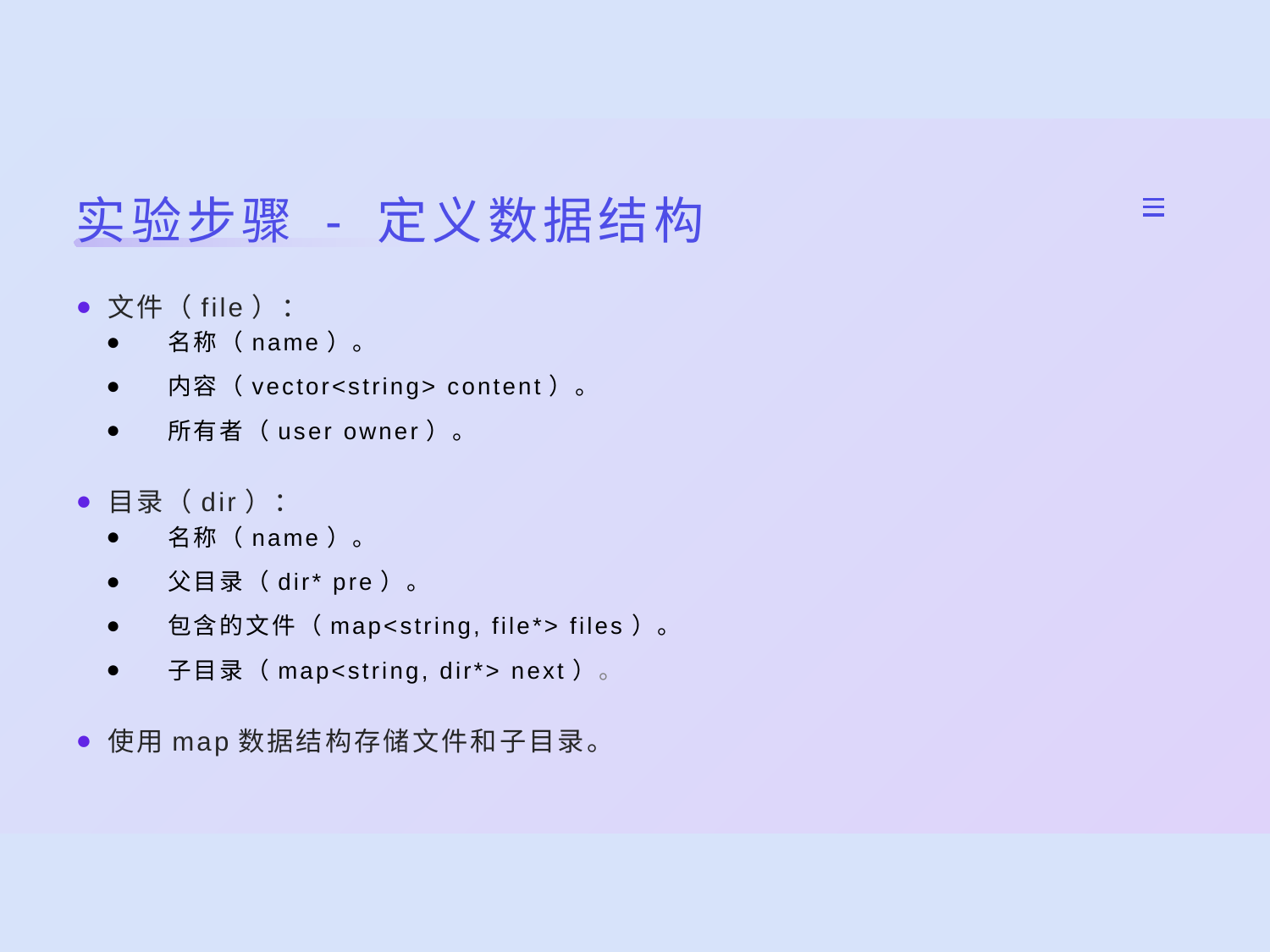

实验步骤 - 定义数据结构
文件（file）：
   名称（name）。
   内容（vector<string> content）。
   所有者（user owner）。
目录（dir）：
   名称（name）。
   父目录（dir* pre）。
   包含的文件（map<string, file*> files）。
   子目录（map<string, dir*> next）。
使用map数据结构存储文件和子目录。